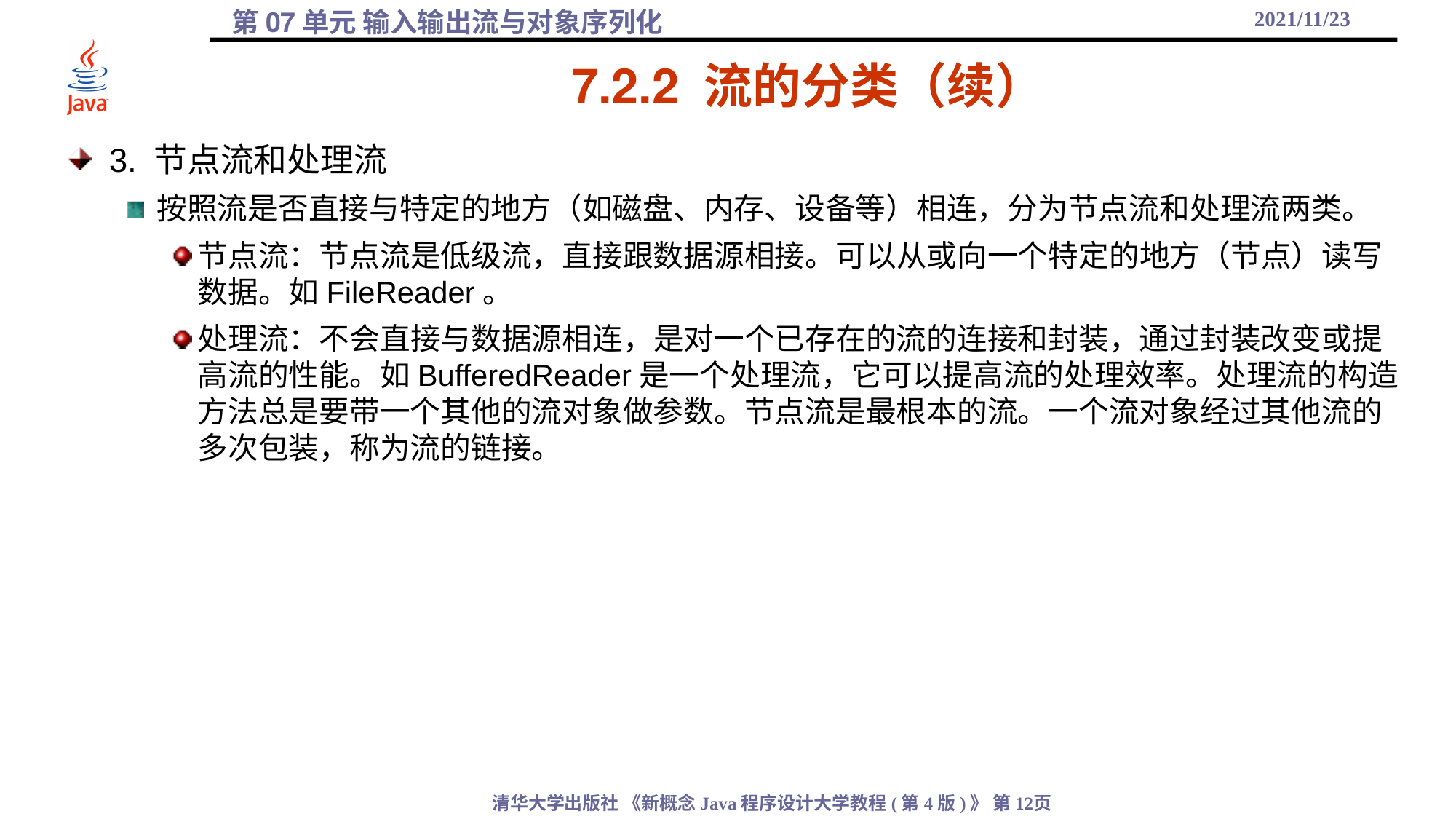

2021/11/23
# 7.2.2 流的分类（续）
3. 节点流和处理流
按照流是否直接与特定的地方（如磁盘、内存、设备等）相连，分为节点流和处理流两类。
节点流：节点流是低级流，直接跟数据源相接。可以从或向一个特定的地方（节点）读写数据。如FileReader。
处理流：不会直接与数据源相连，是对一个已存在的流的连接和封装，通过封装改变或提高流的性能。如BufferedReader是一个处理流，它可以提高流的处理效率。处理流的构造方法总是要带一个其他的流对象做参数。节点流是最根本的流。一个流对象经过其他流的多次包装，称为流的链接。